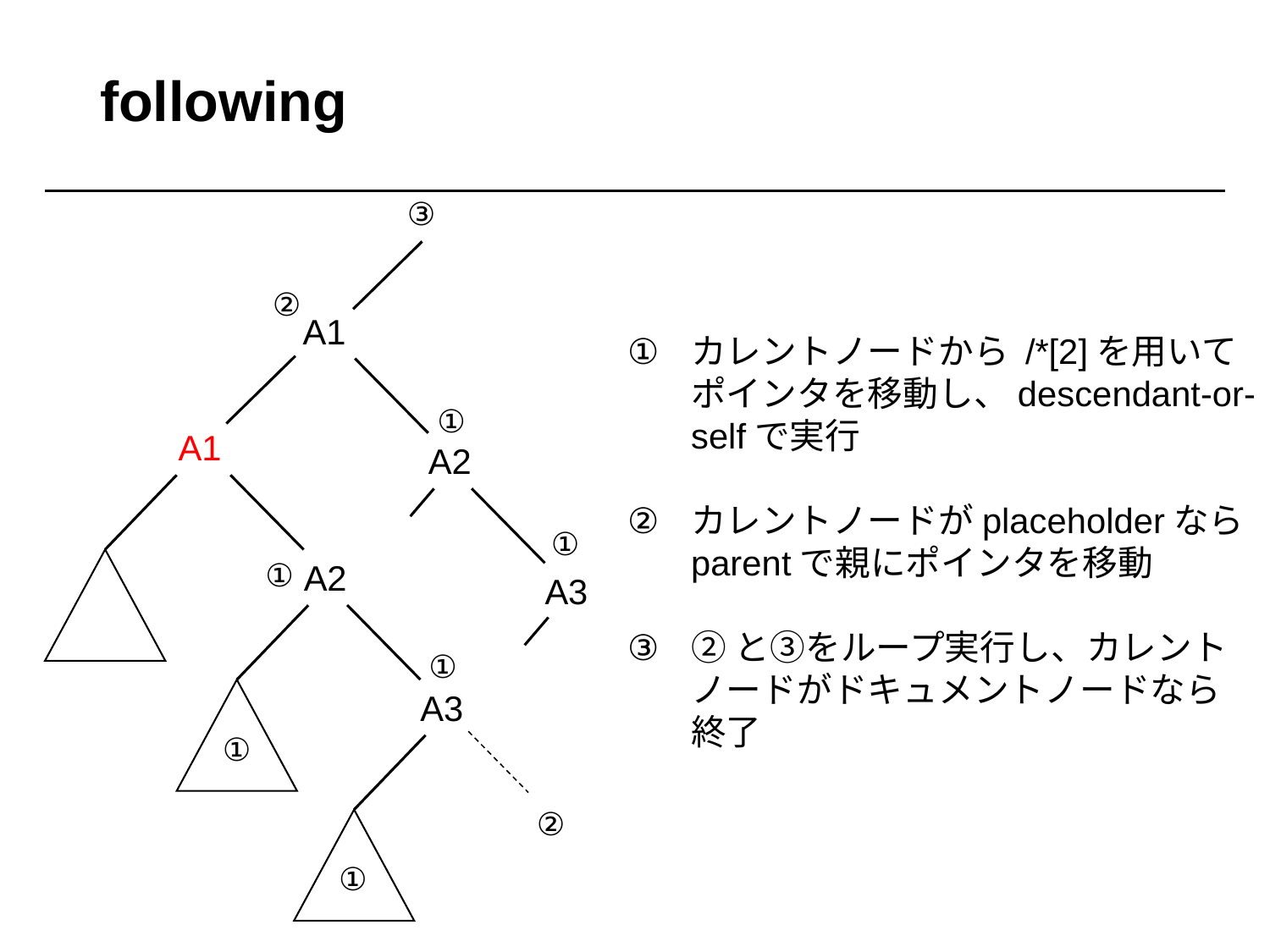

# following
③
②

カレントノードから /*[2]を用いて
ポインタを移動し、descendant-or-
selfで実行

カレントノードがplaceholderなら
parentで親にポインタを移動

②と③をループ実行し、カレント
ノードがドキュメントノードなら
終了
A1
①
A1

A2

A3

A2
①
①
A3
①
①
②
①